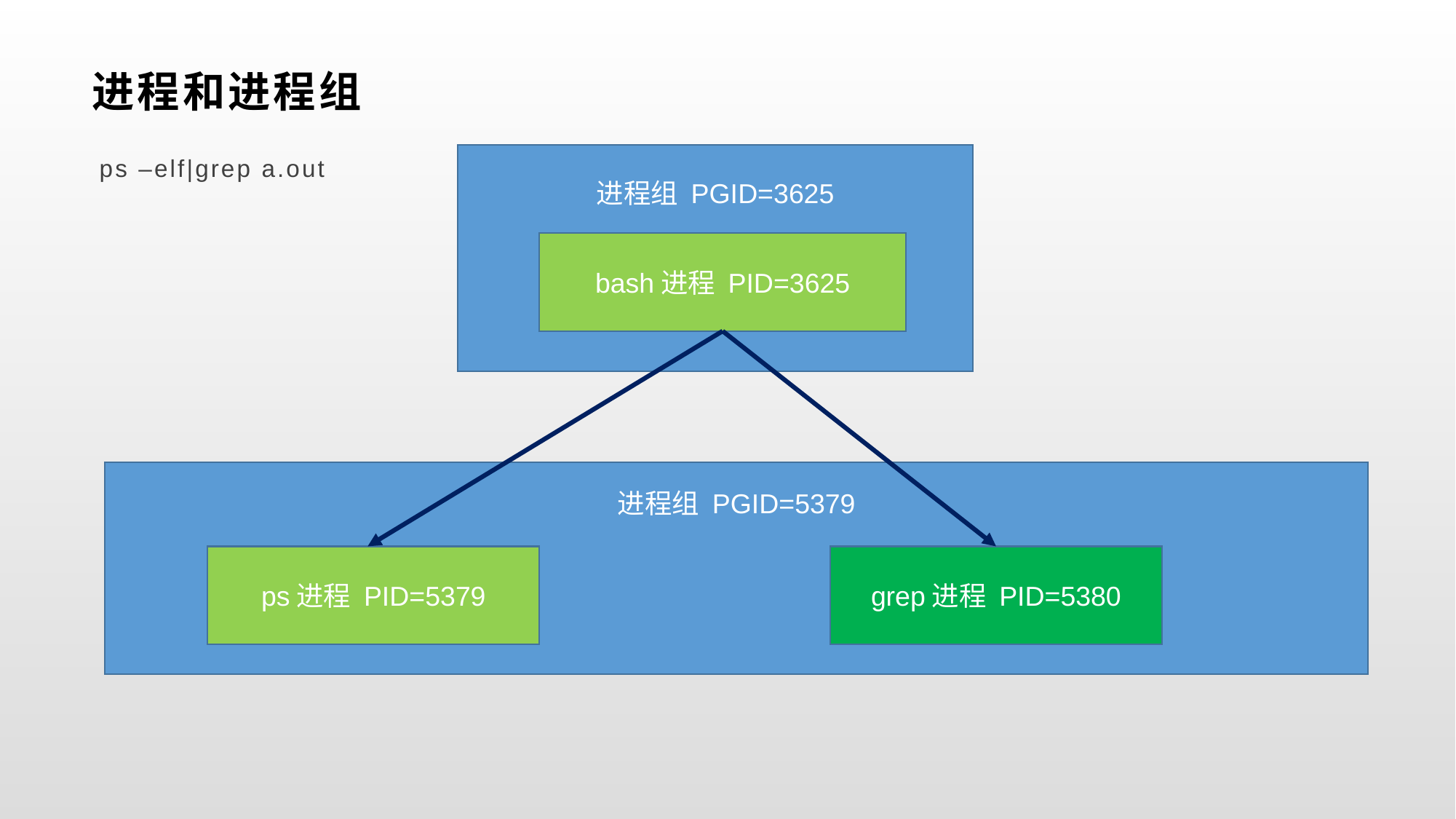

# 进程和进程组
ps –elf|grep a.out

进程组 PGID=3625

bash进程 PID=3625
进程组 PGID=5379

ps进程 PID=5379
grep进程 PID=5380